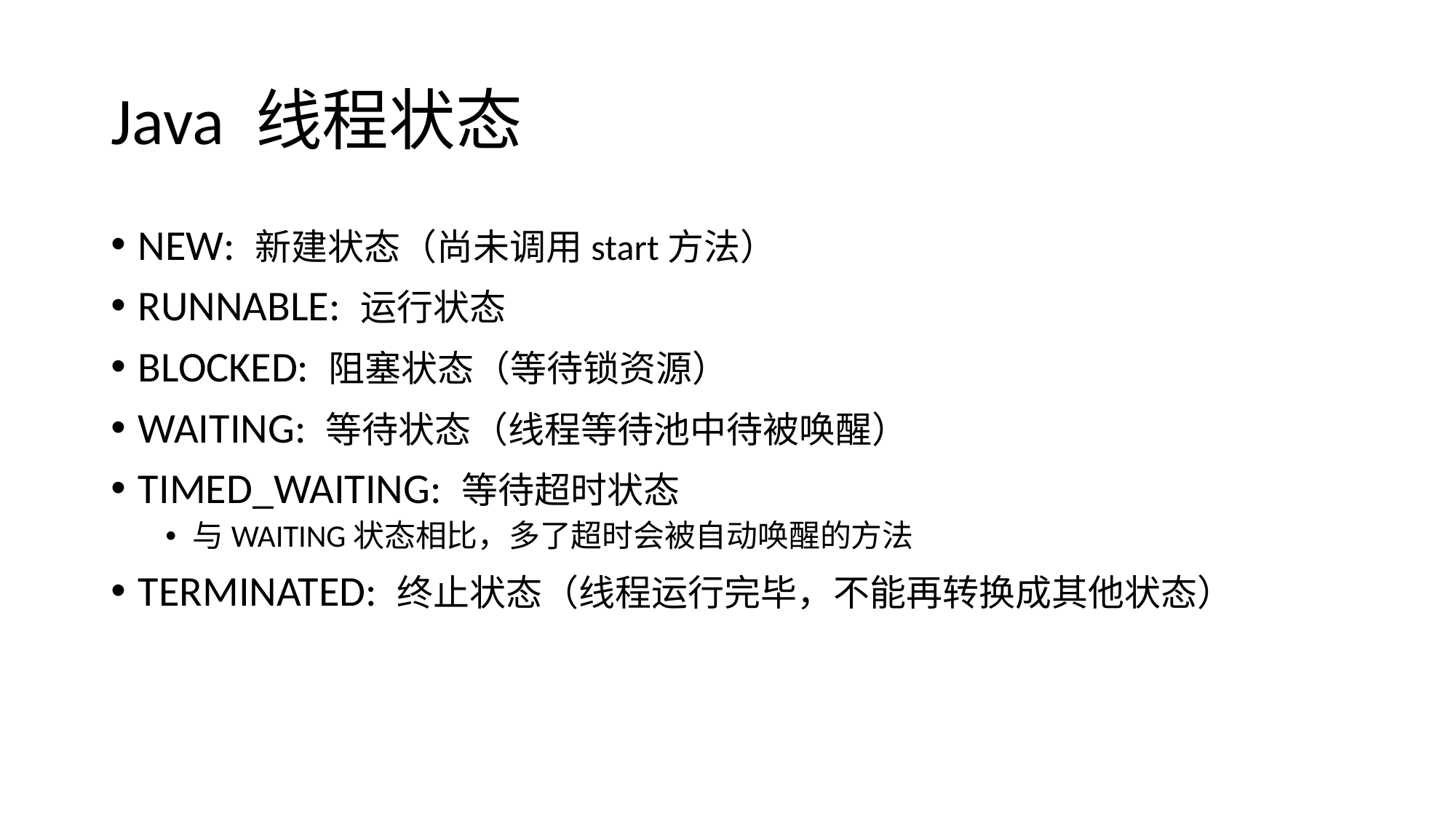

# Java 线程状态
NEW: 新建状态（尚未调用start方法）
RUNNABLE: 运行状态
BLOCKED: 阻塞状态（等待锁资源）
WAITING: 等待状态（线程等待池中待被唤醒）
TIMED_WAITING: 等待超时状态
与WAITING状态相比，多了超时会被自动唤醒的方法
TERMINATED: 终止状态（线程运行完毕，不能再转换成其他状态）